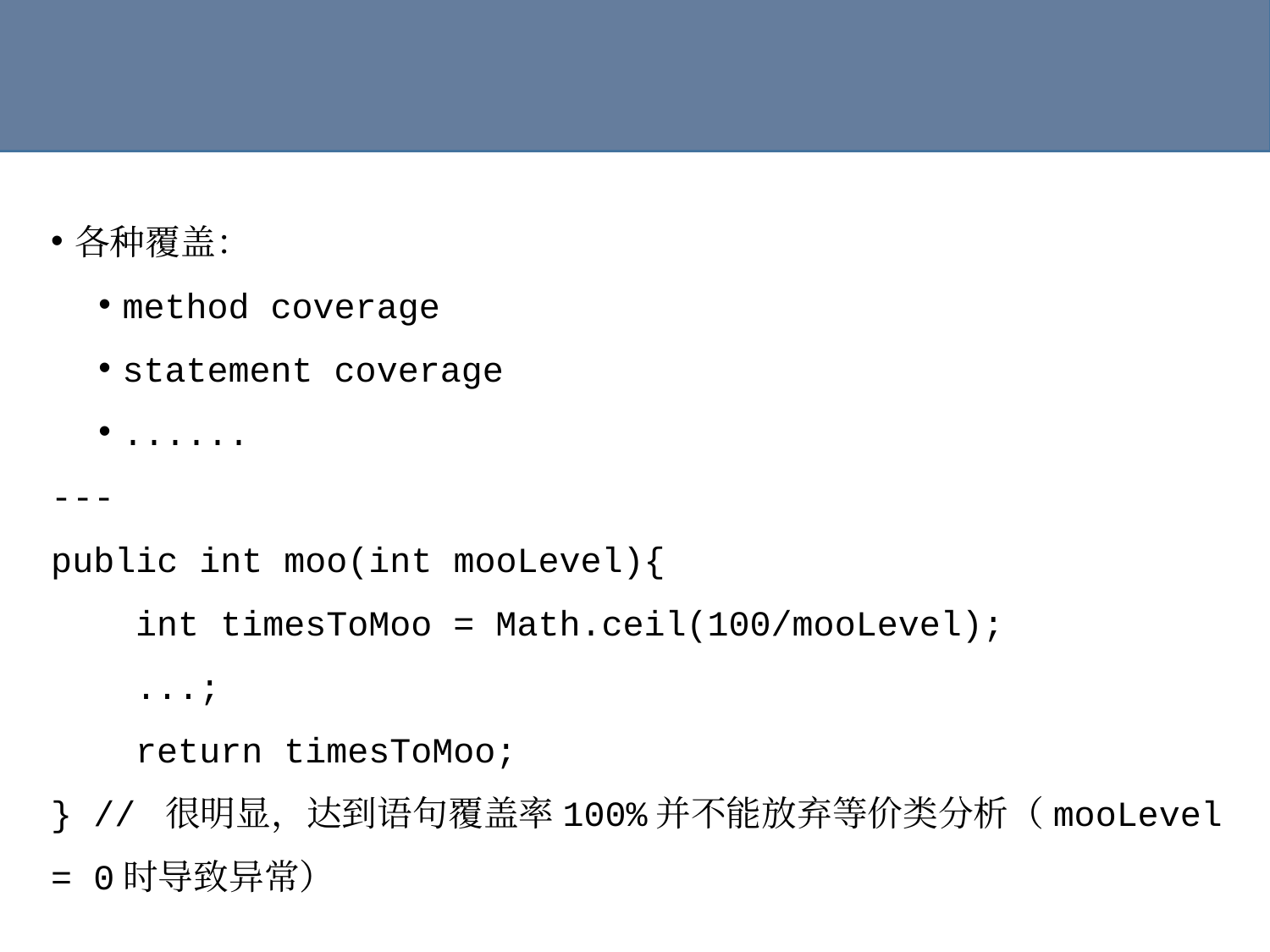

#
各种覆盖：
method coverage
statement coverage
......
---
public int moo(int mooLevel){
    int timesToMoo = Math.ceil(100/mooLevel);
    ...;
    return timesToMoo;
} // 很明显，达到语句覆盖率100%并不能放弃等价类分析（mooLevel = 0时导致异常）